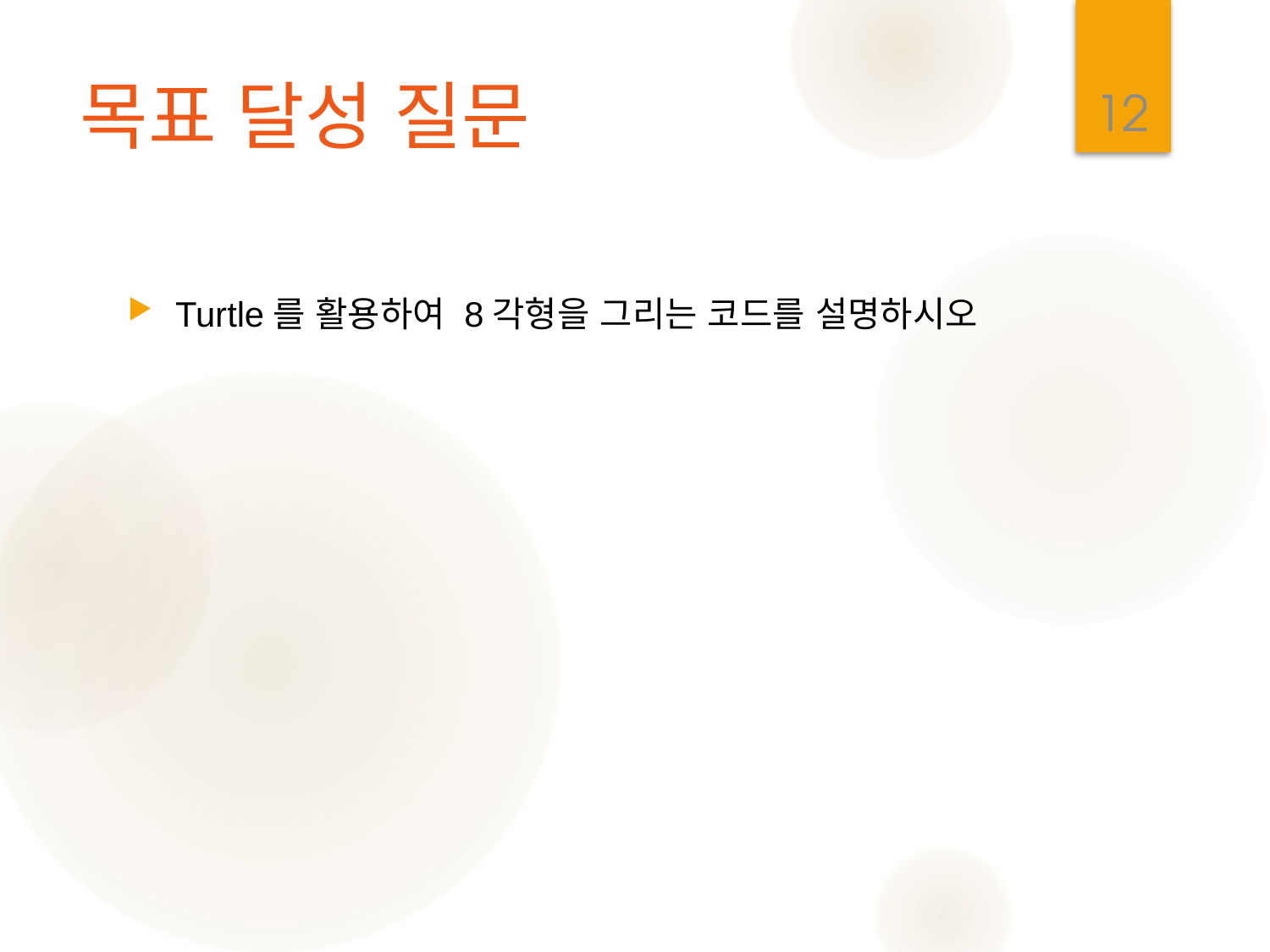

12
# 목표 달성 질문
Turtle를 활용하여 8각형을 그리는 코드를 설명하시오